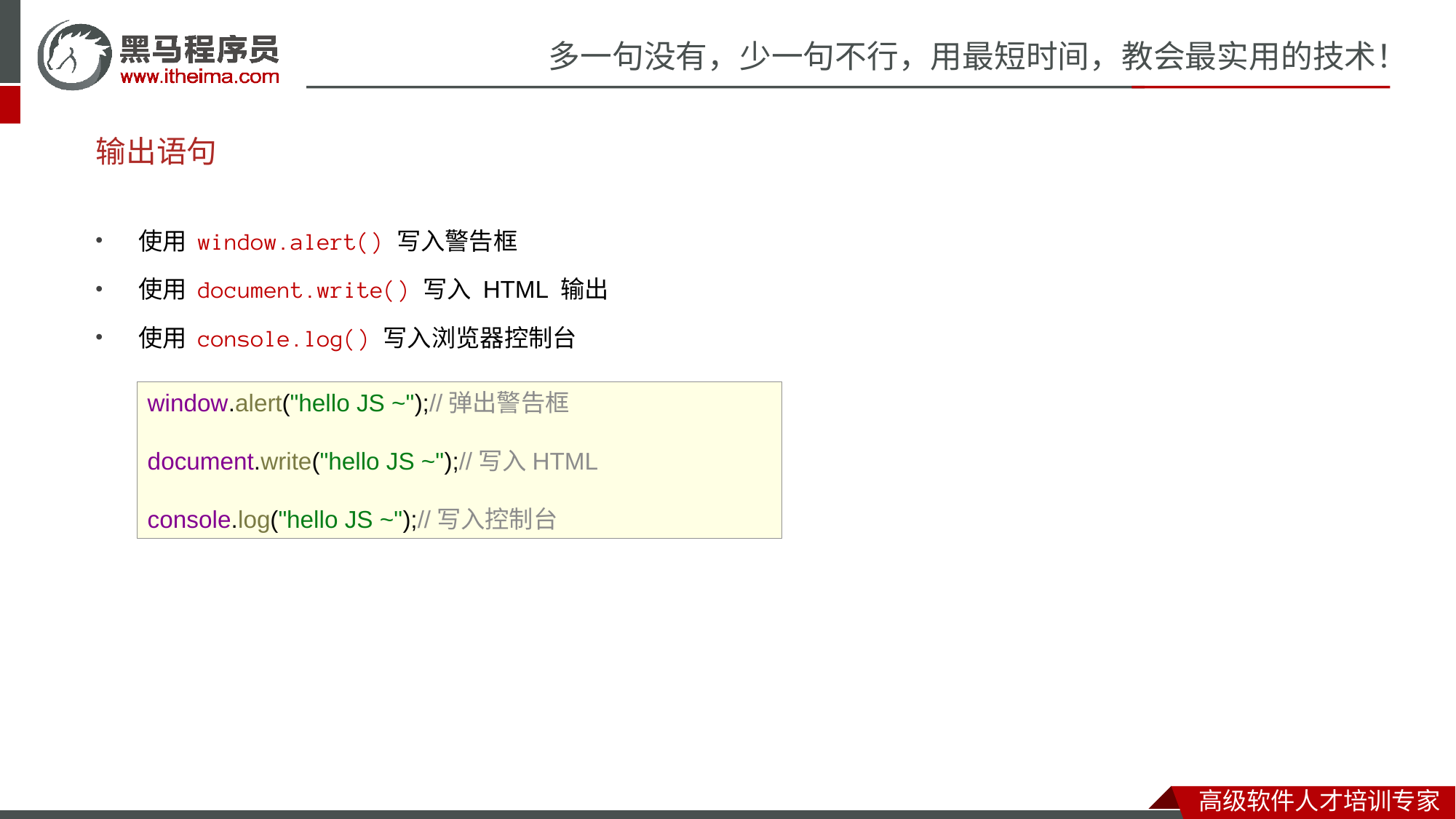

# 输出语句
使用 window.alert() 写入警告框
使用 document.write() 写入 HTML 输出
使用 console.log() 写入浏览器控制台
window.alert("hello JS ~");//弹出警告框
document.write("hello JS ~");//写入HTML
console.log("hello JS ~");//写入控制台